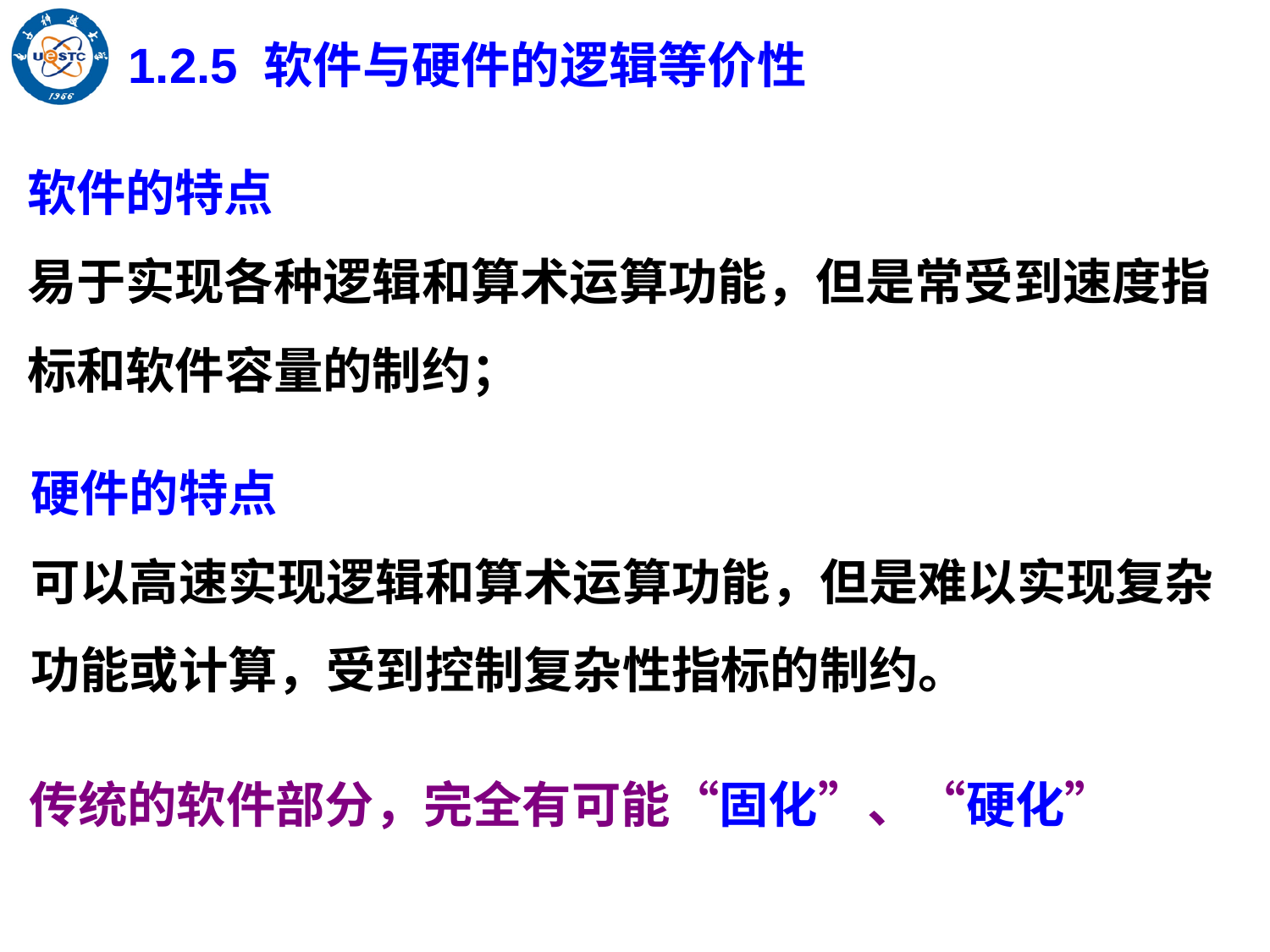

1.2.5 软件与硬件的逻辑等价性
软件的特点
易于实现各种逻辑和算术运算功能，但是常受到速度指标和软件容量的制约；
硬件的特点
可以高速实现逻辑和算术运算功能，但是难以实现复杂功能或计算，受到控制复杂性指标的制约。
传统的软件部分，完全有可能“固化”、“硬化”